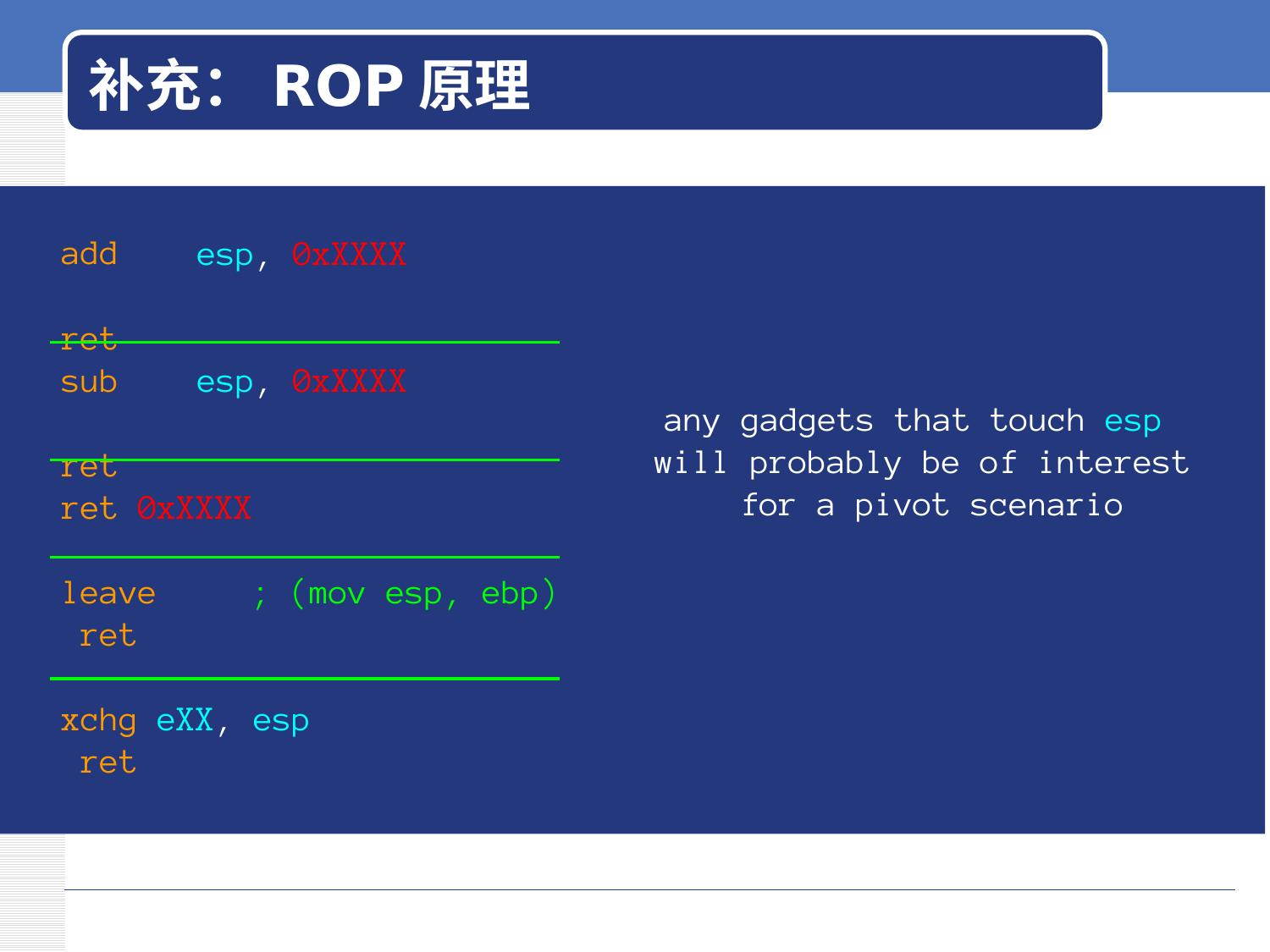

# 补充：ROP原理

add  ret
esp, 0xXXXX

sub  ret
esp, 0xXXXX
any gadgets that touch esp  will probably be of interest  for a pivot scenario

ret 0xXXXX

leave  ret
; (mov esp, ebp)

xchg eXX, esp  ret